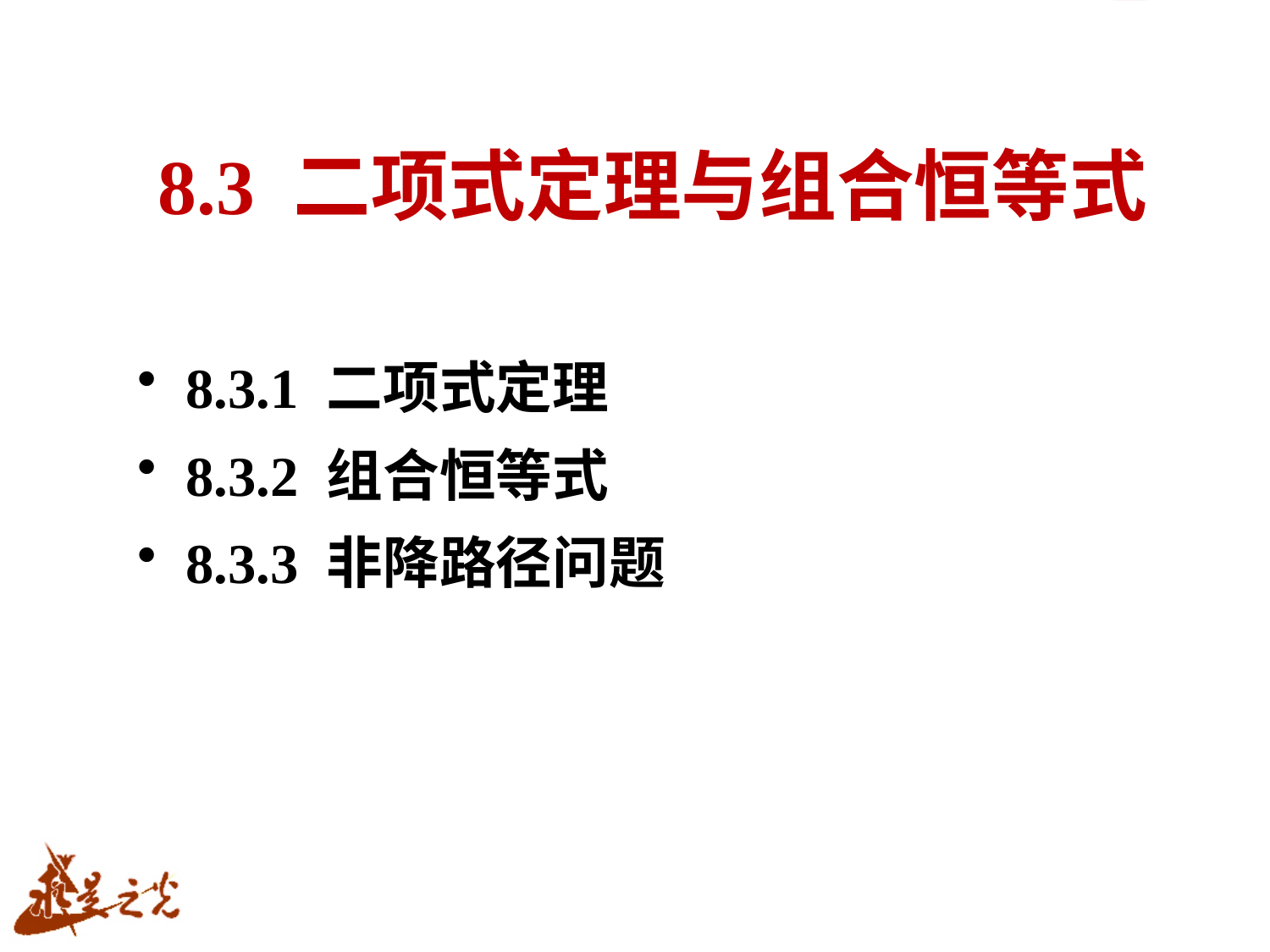

# 8.3 二项式定理与组合恒等式
8.3.1 二项式定理
8.3.2 组合恒等式
8.3.3 非降路径问题

1